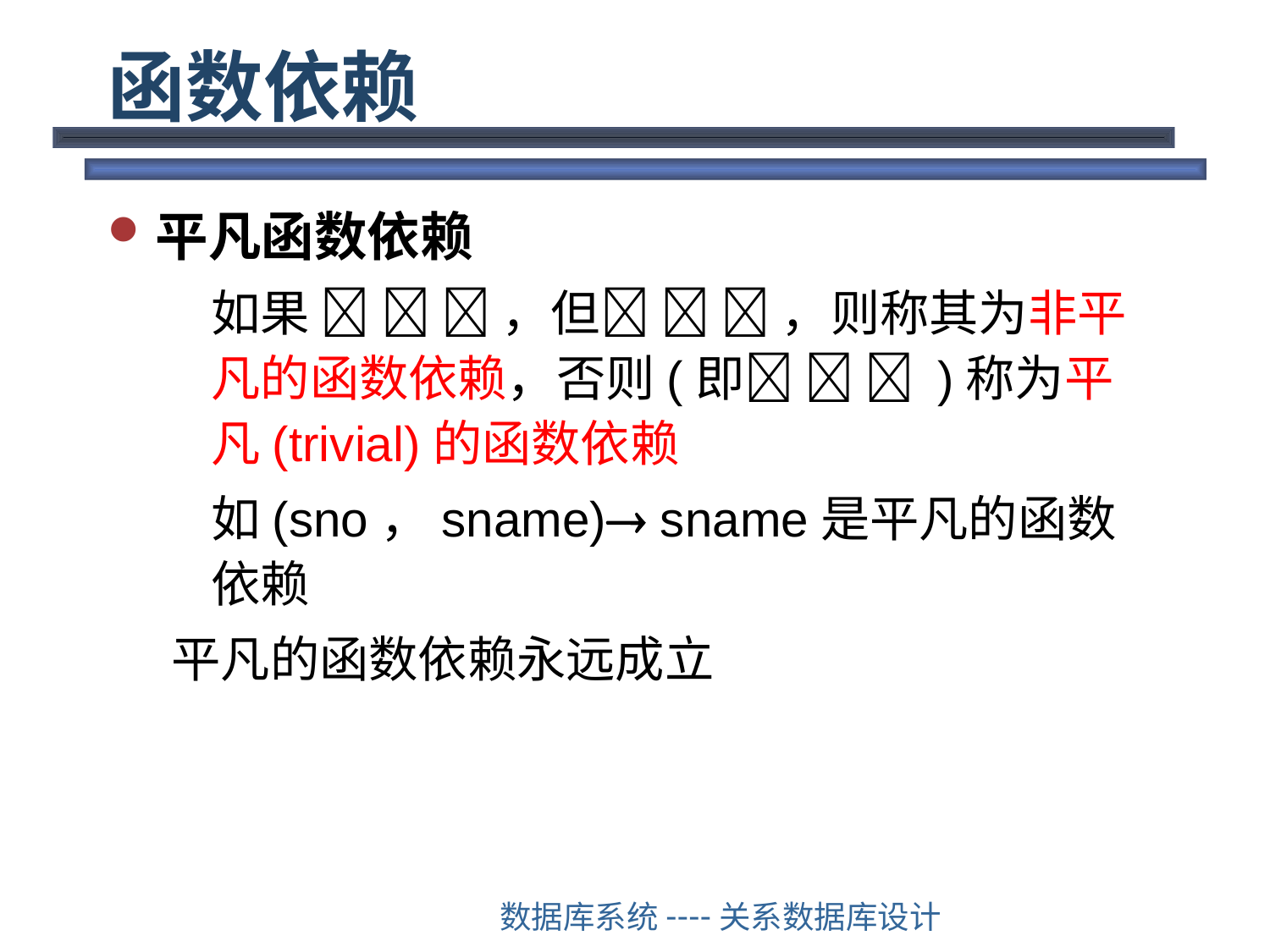

# 函数依赖
平凡函数依赖
	如果 α → β ，但β ⊄ α ，则称其为非平凡的函数依赖，否则(即β ⊆ α )称为平凡(trivial)的函数依赖
	如(sno，sname)→ sname是平凡的函数依赖
平凡的函数依赖永远成立

数据库系统----关系数据库设计